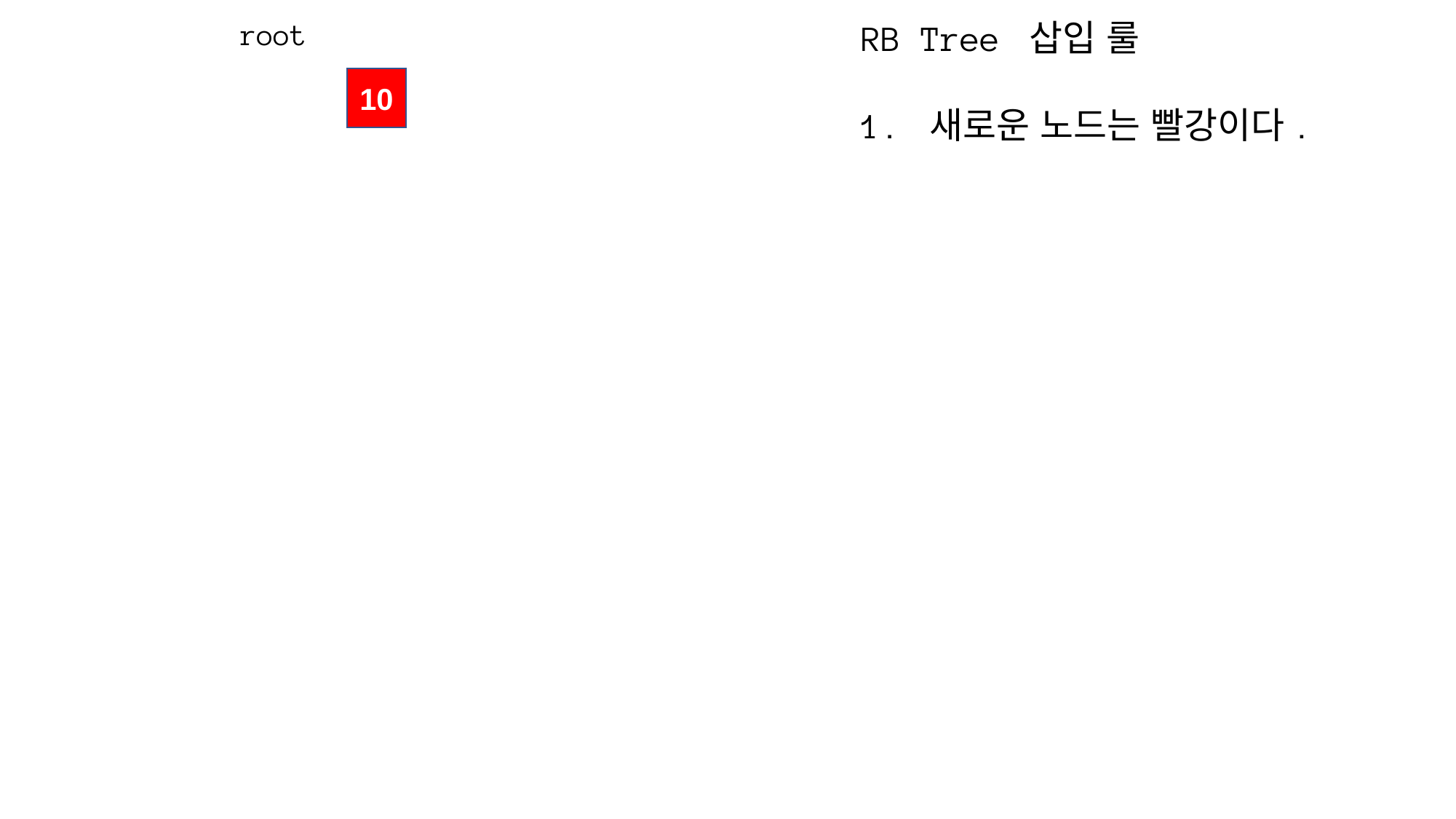

root
RB Tree 삽입 룰

1. 새로운 노드는 빨강이다.
10